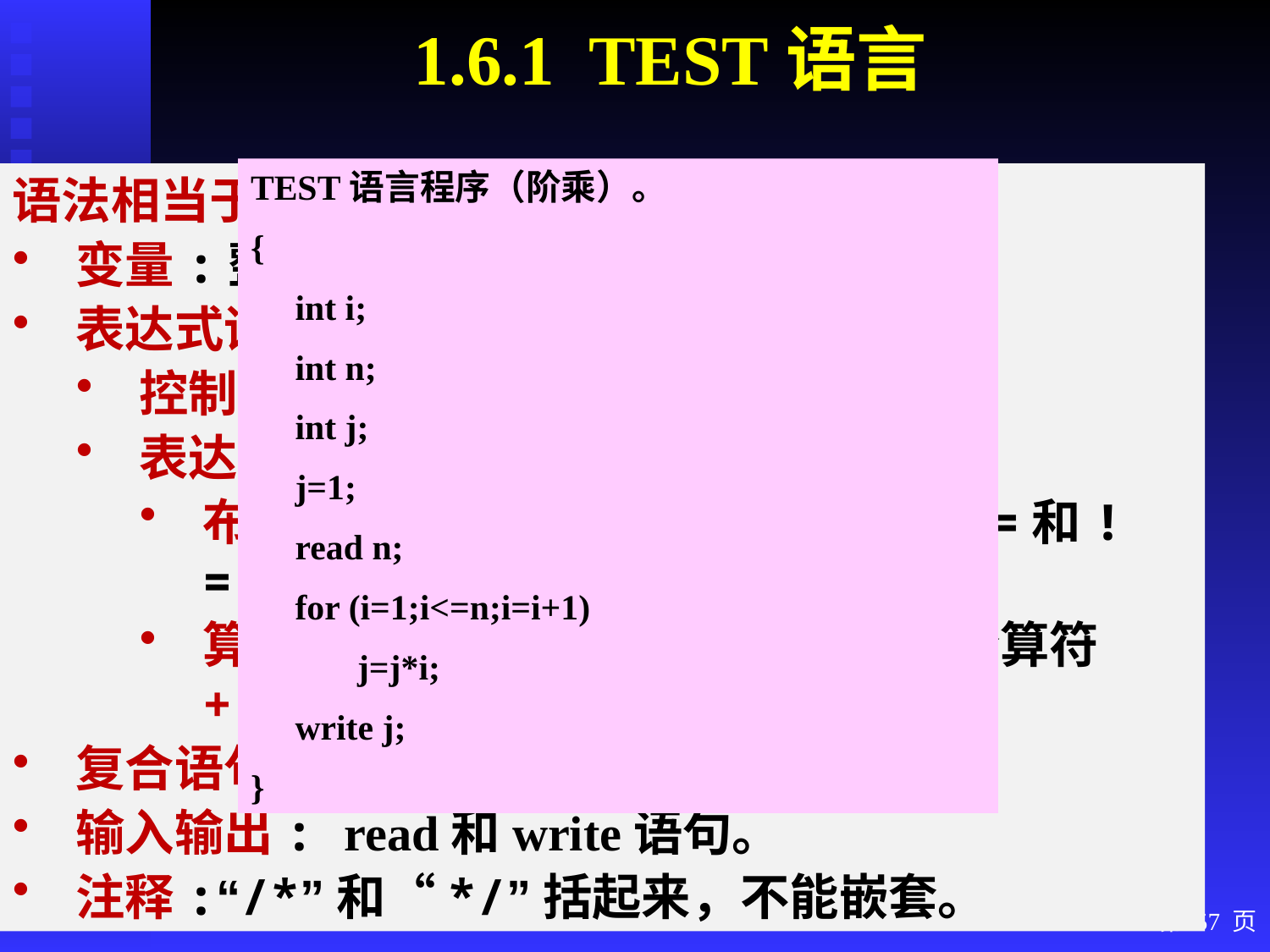

1.6.1  TEST语言
TEST语言程序（阶乘）。
{
     int i;
     int n;
     int j;
     j=1;
     read n;
     for (i=1;i<=n;i=i+1)
            j=j*i;
     write j;
}
语法相当于C的函数体 {……}。
变量:整型简单变量
表达式语句及控制语句:与C语言类似
控制语句： if、while和for
表达式：
布尔表达式:<、<=、>、>=、==和!=。
算术表达式:整型常数、变量、4个算符+、－、*、/。
复合语句。
输入输出: read和write语句。
注释:“/*”和“*/”括起来，不能嵌套。
2020/9/3
第 57 页